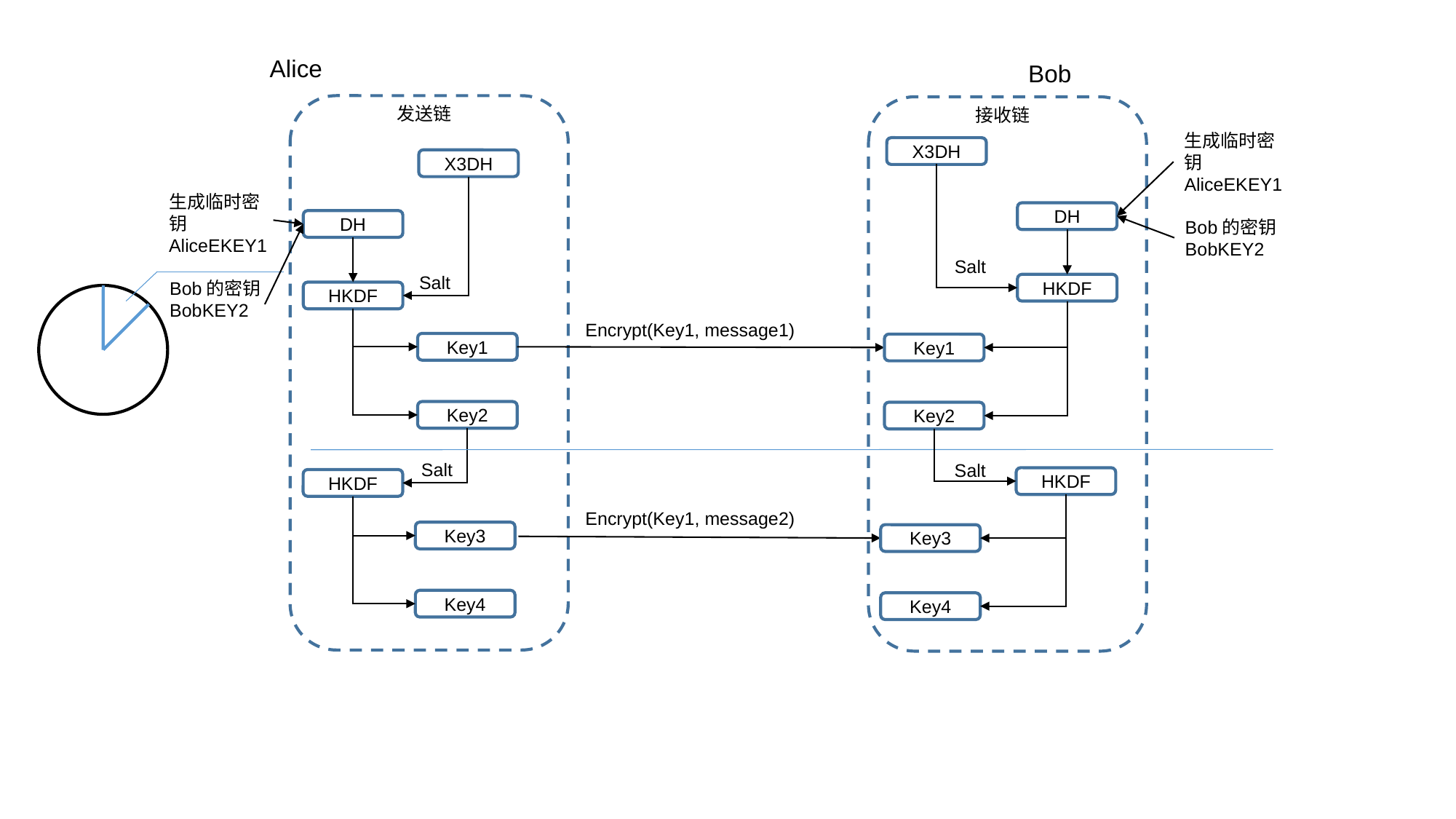

Alice
Bob

发送链

接收链
生成临时密钥AliceEKEY1
X3DH
X3DH
生成临时密钥AliceEKEY1
DH
DH
Bob的密钥BobKEY2
Salt
Salt
Bob的密钥BobKEY2
HKDF
HKDF

Encrypt(Key1, message1)
Key1
Key1
Key2
Key2
Salt
Salt
HKDF
HKDF
Encrypt(Key1, message2)
Key3
Key3
Key4
Key4